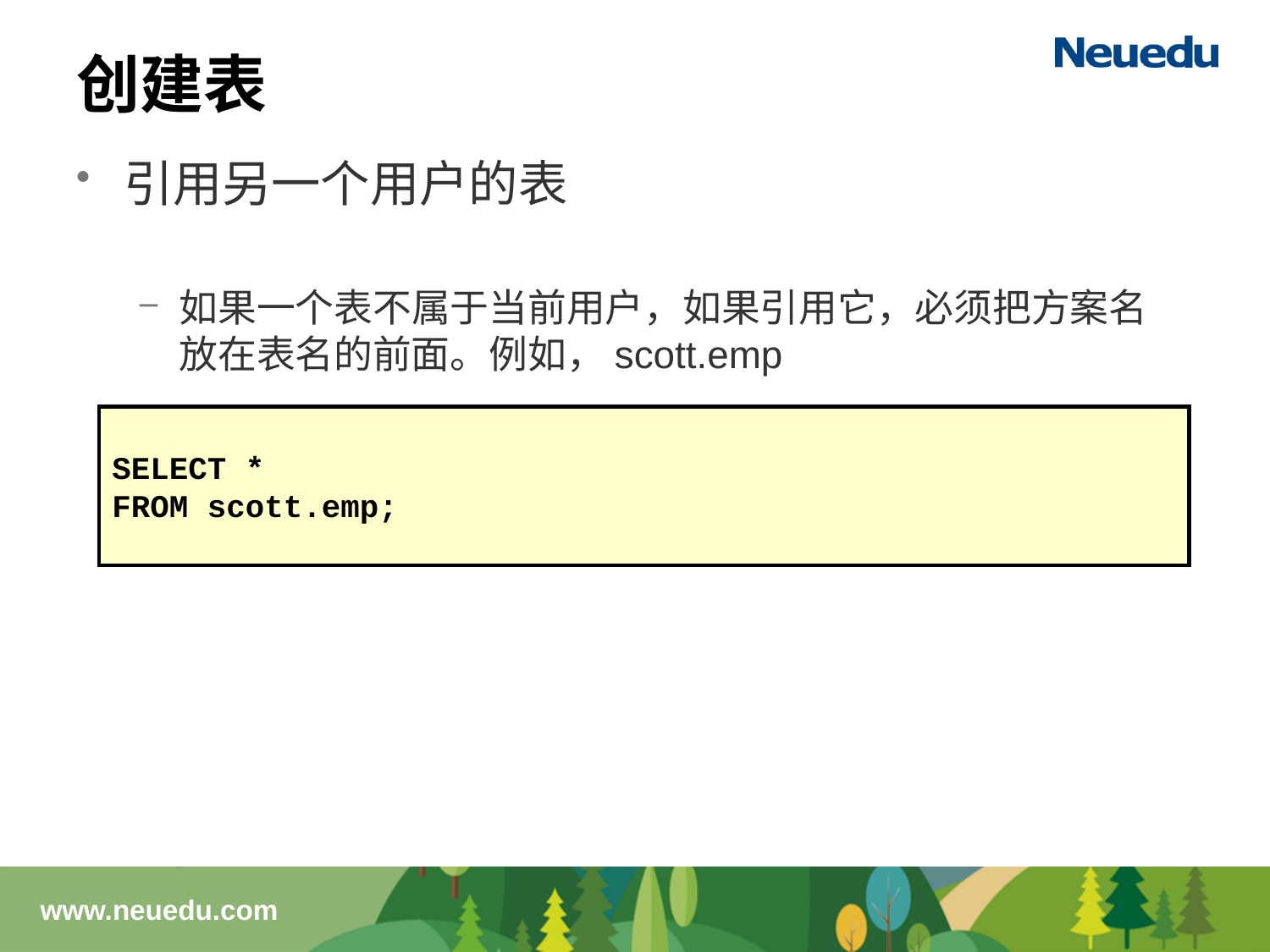

# 创建表
引用另一个用户的表

如果一个表不属于当前用户，如果引用它，必须把方案名放在表名的前面。例如，scott.emp

SELECT *
FROM scott.emp;